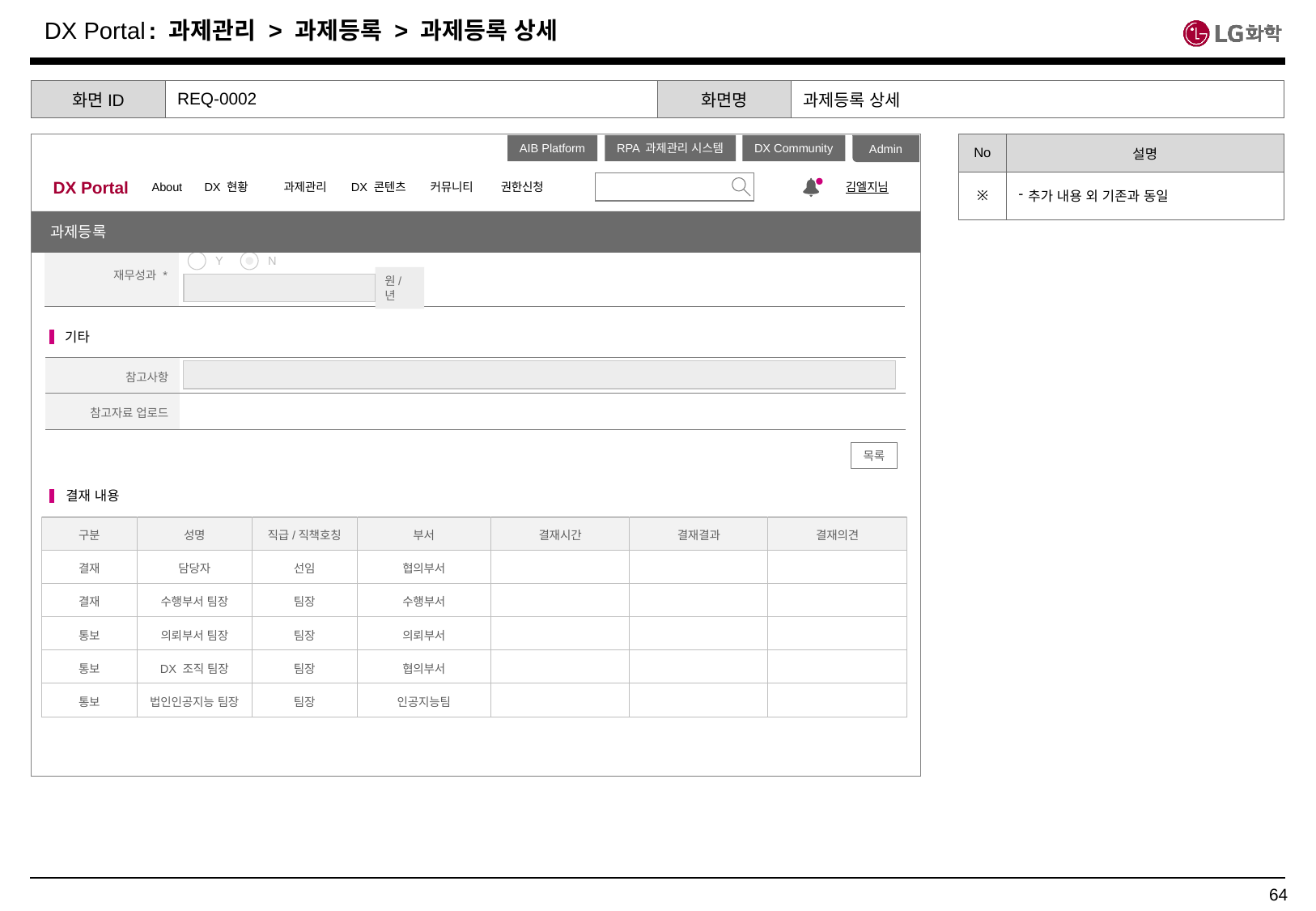

: 과제관리 > 과제등록 > 과제등록 상세
| 화면ID | REQ-0002 | 화면명 | 과제등록 상세 |
| --- | --- | --- | --- |

| No | 설명 |
| --- | --- |
| ※ | 추가 내용 외 기존과 동일 |

Admin
DX Portal

About
DX 현황
과제관리
DX 콘텐츠
커뮤니티
권한신청
김엘지님

AIB Platform
RPA 과제관리 시스템
DX Community
공지사항

과제등록
| 재무성과 \* |  |  |  |
| --- | --- | --- | --- |
Y

N

원/년
기타
| 참고사항 |  |  |  |
| --- | --- | --- | --- |
| 참고자료 업로드 |  |  |  |

목록
결재 내용
| 구분 | 성명 | 직급/직책호칭 | 부서 | 결재시간 | 결재결과 | 결재의견 |
| --- | --- | --- | --- | --- | --- | --- |
| 결재 | 담당자 | 선임 | 협의부서 |  |  |  |
| 결재 | 수행부서 팀장 | 팀장 | 수행부서 |  |  |  |
| 통보 | 의뢰부서 팀장 | 팀장 | 의뢰부서 |  |  |  |
| 통보 | DX 조직 팀장 | 팀장 | 협의부서 |  |  |  |
| 통보 | 법인인공지능 팀장 | 팀장 | 인공지능팀 |  |  |  |